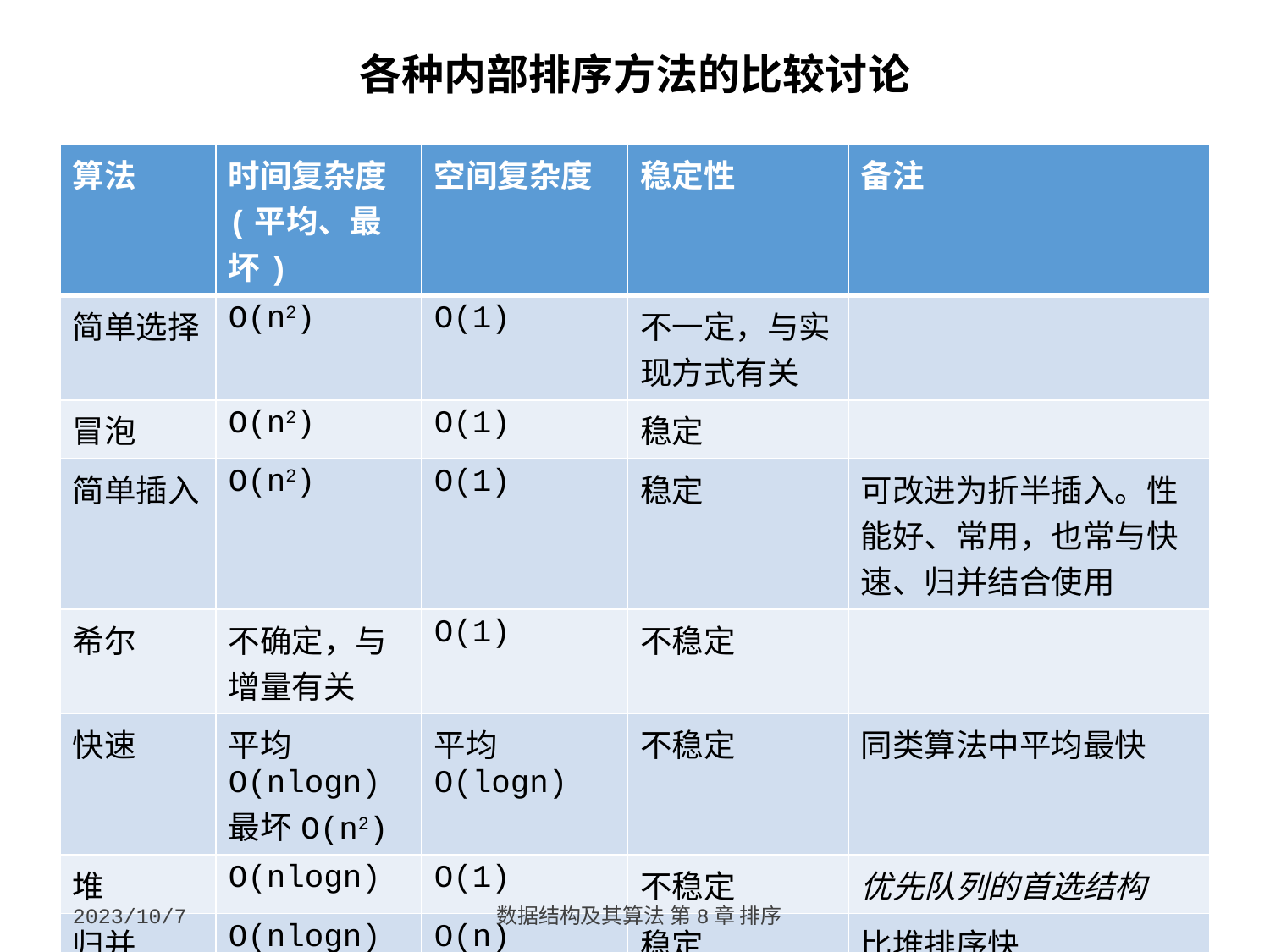

各种内部排序方法的比较讨论
| 算法 | 时间复杂度 (平均、最坏) | 空间复杂度 | 稳定性 | 备注 |
| --- | --- | --- | --- | --- |
| 简单选择 | O(n2) | O(1) | 不一定，与实现方式有关 |  |
| 冒泡 | O(n2) | O(1) | 稳定 |  |
| 简单插入 | O(n2) | O(1) | 稳定 | 可改进为折半插入。性能好、常用，也常与快速、归并结合使用 |
| 希尔 | 不确定，与增量有关 | O(1) | 不稳定 |  |
| 快速 | 平均O(nlogn) 最坏O(n2) | 平均O(logn) | 不稳定 | 同类算法中平均最快 |
| 堆 | O(nlogn) | O(1) | 不稳定 | 优先队列的首选结构 |
| 归并 | O(nlogn) | O(n) | 稳定 | 比堆排序快 |
| 基数 | O(n) | O(n) | 稳定 |  |
2023/10/7
数据结构及其算法 第8章 排序
45